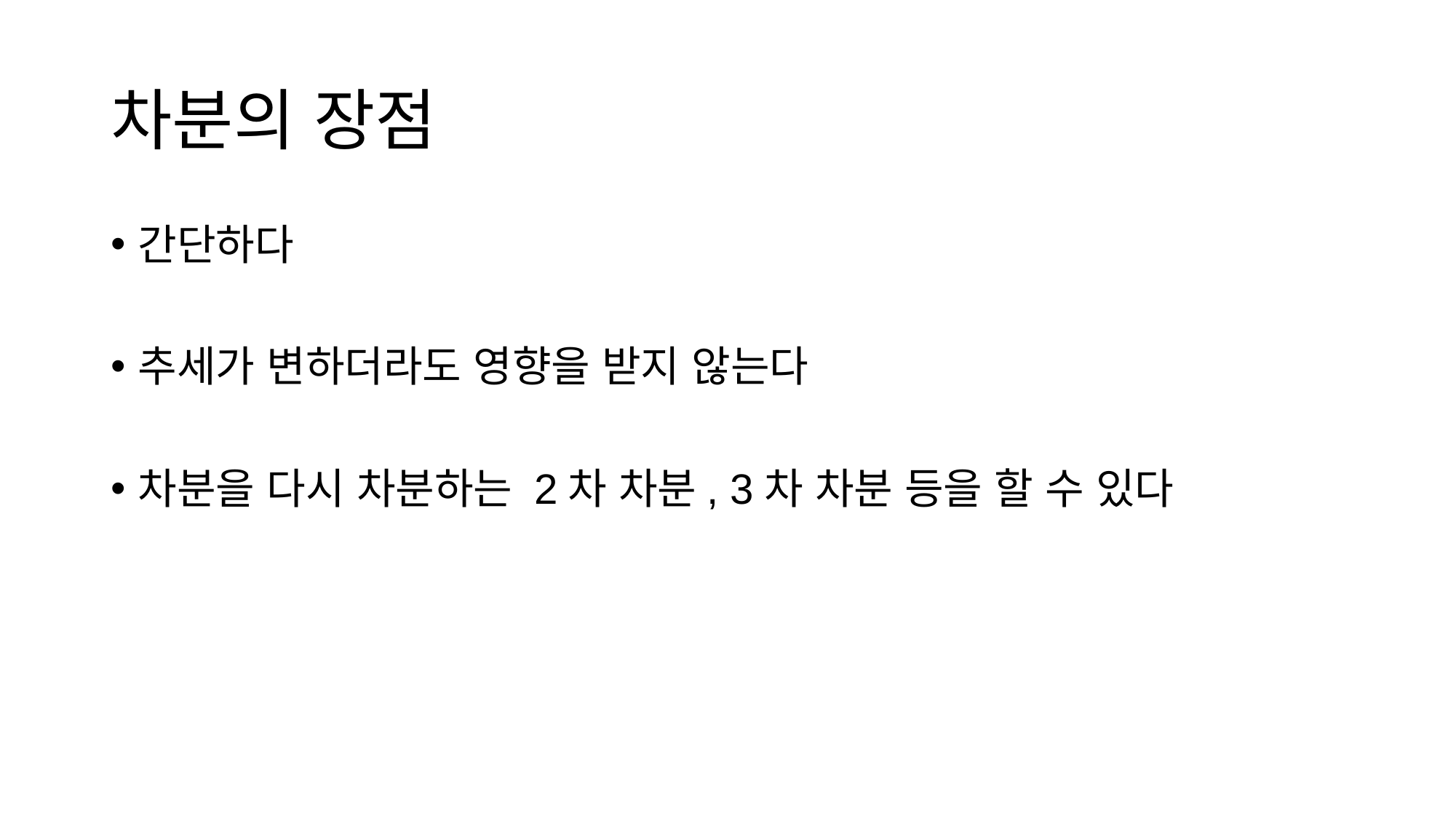

# 차분의 장점
간단하다

추세가 변하더라도 영향을 받지 않는다

차분을 다시 차분하는 2차 차분, 3차 차분 등을 할 수 있다